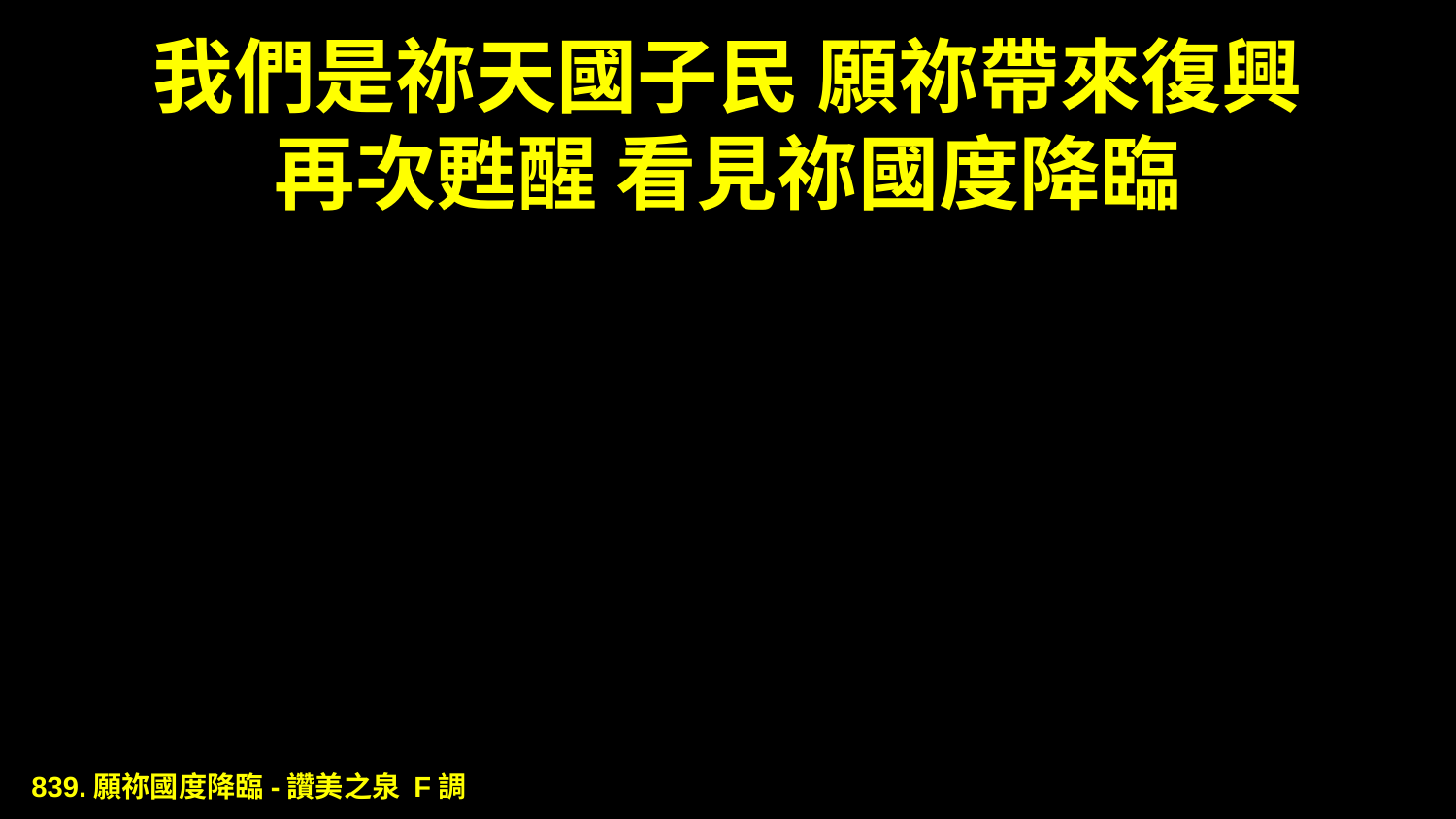

# 我們是祢天國子民 願祢帶來復興 再次甦醒 看見祢國度降臨
839.願祢國度降臨-讚美之泉 F調